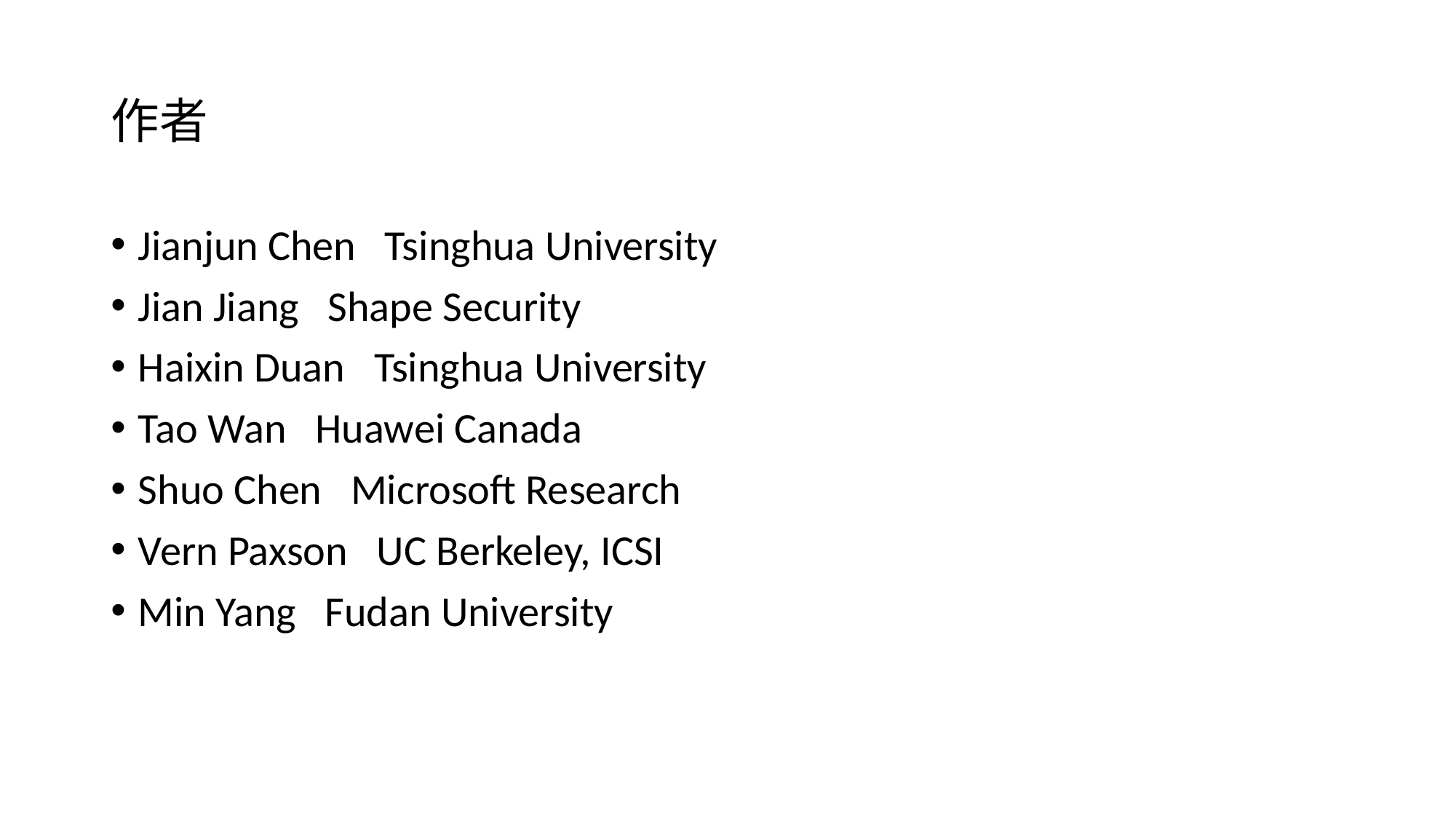

# 作者
Jianjun Chen   Tsinghua University
Jian Jiang   Shape Security
Haixin Duan   Tsinghua University
Tao Wan   Huawei Canada
Shuo Chen   Microsoft Research
Vern Paxson   UC Berkeley, ICSI
Min Yang   Fudan University
2